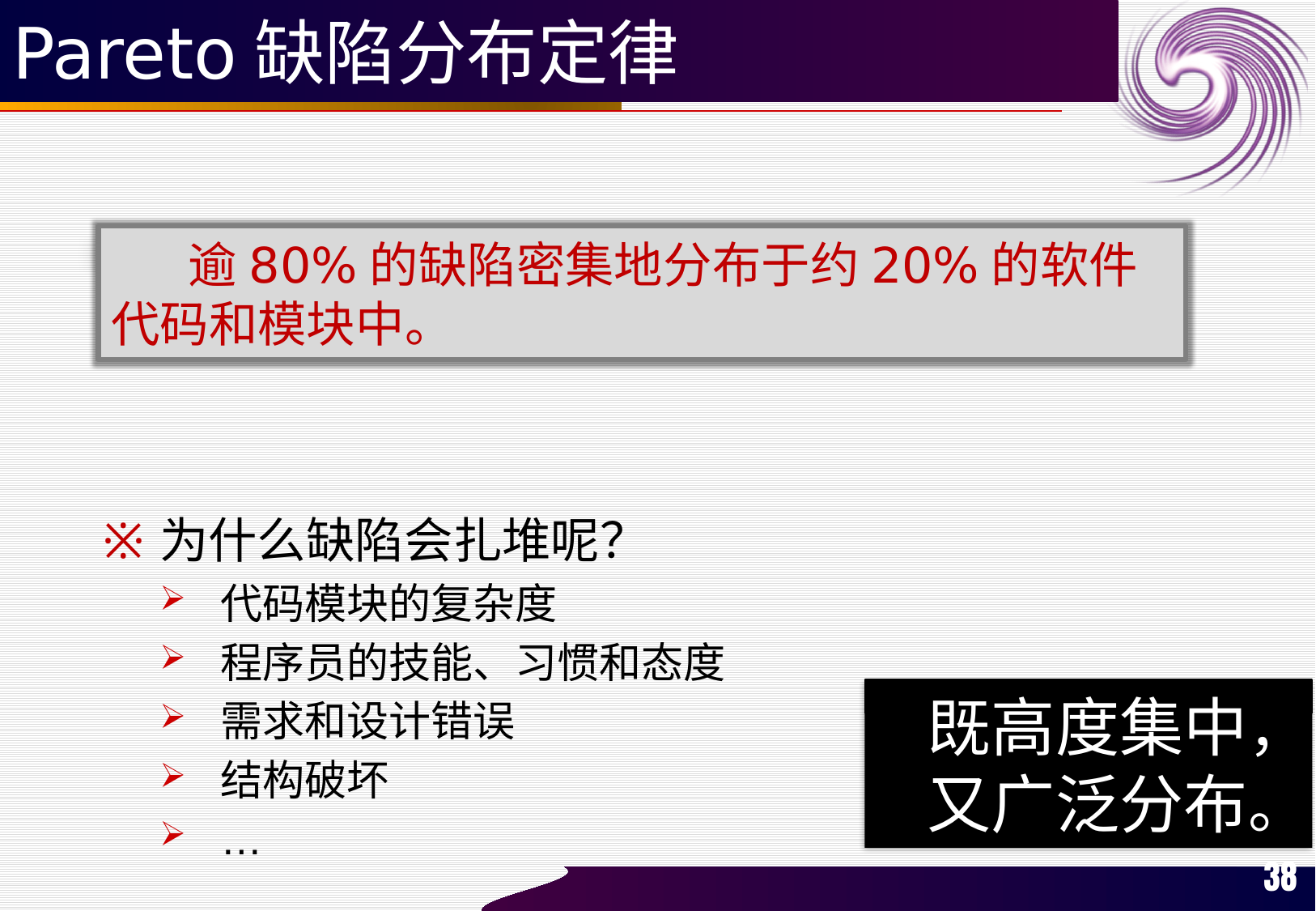

# Pareto缺陷分布定律
      逾80%的缺陷密集地分布于约20%的软件代码和模块中。
为什么缺陷会扎堆呢？
代码模块的复杂度
程序员的技能、习惯和态度
需求和设计错误
结构破坏
…
既高度集中，
又广泛分布。
38